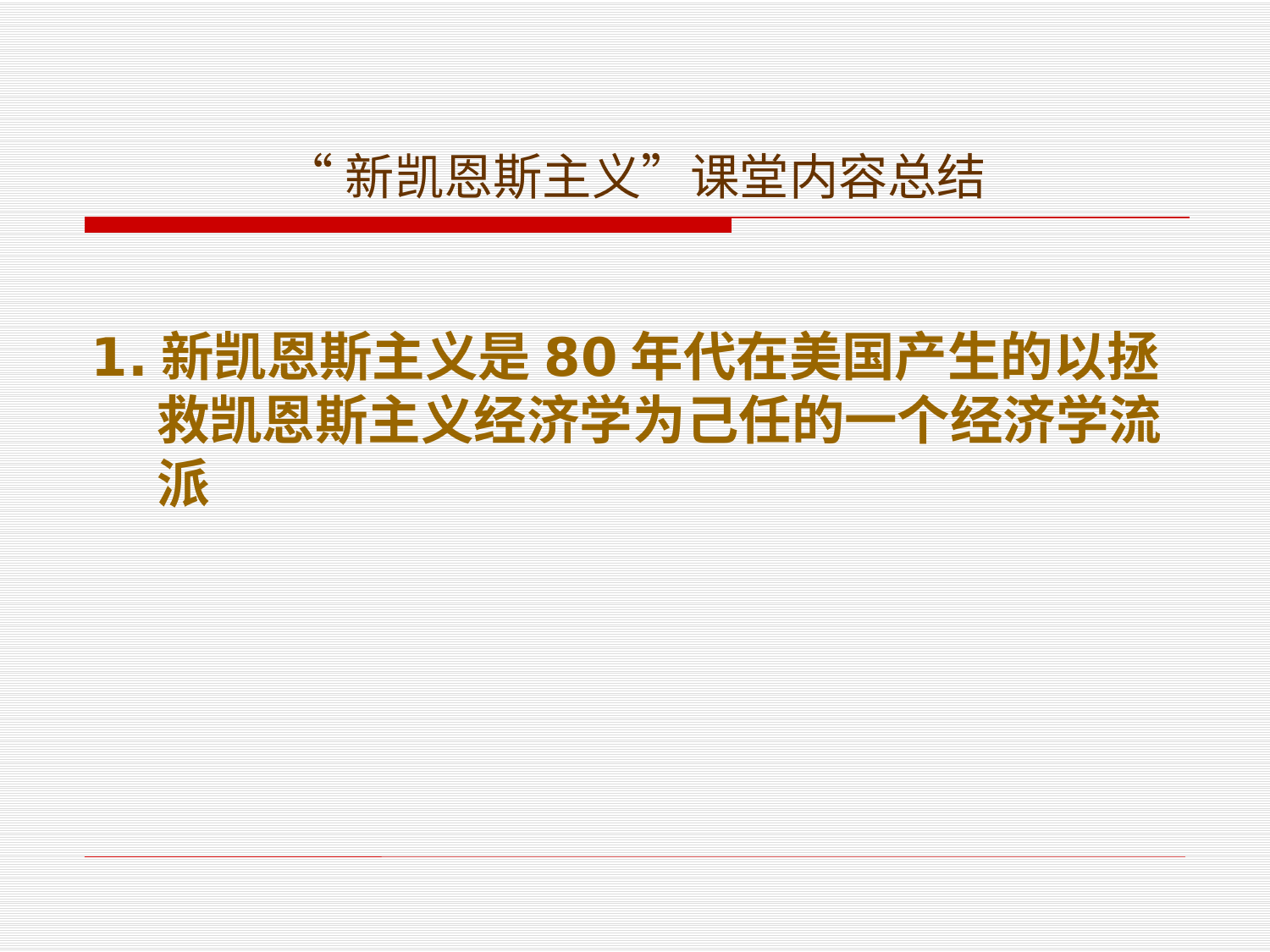

# “新凯恩斯主义”课堂内容总结

1.新凯恩斯主义是80年代在美国产生的以拯救凯恩斯主义经济学为己任的一个经济学流派